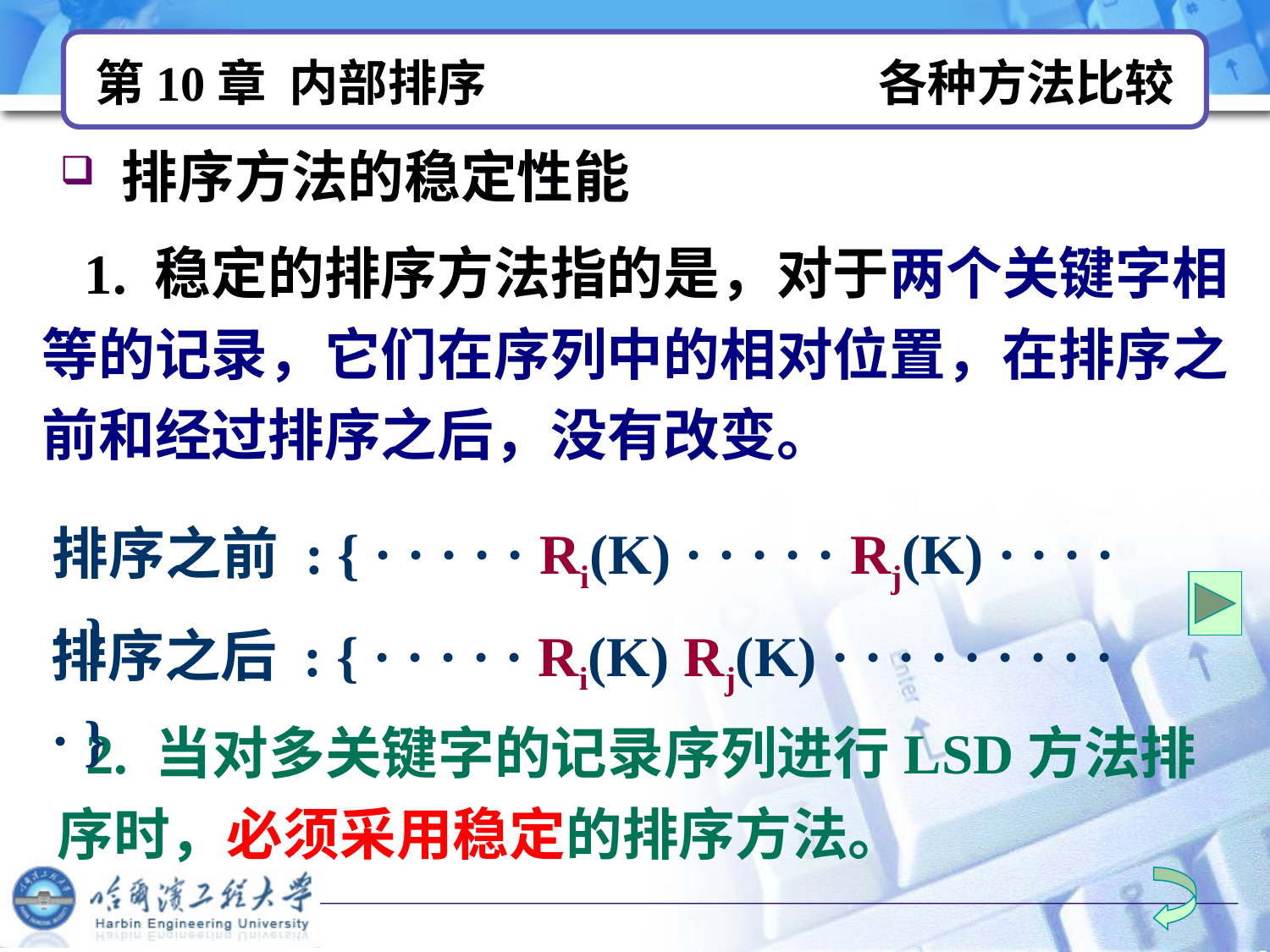

# 第10章  内部排序                                   各种方法比较
 排序方法的稳定性能
   1. 稳定的排序方法指的是，对于两个关键字相等的记录，它们在序列中的相对位置，在排序之前和经过排序之后，没有改变。
排序之前 : { · · · · · Ri(K) · · · · · Rj(K) · · · · · }

排序之后 : { · · · · · Ri(K) Rj(K) · · · · · · · · · · }
  2. 当对多关键字的记录序列进行LSD方法排序时，必须采用稳定的排序方法。